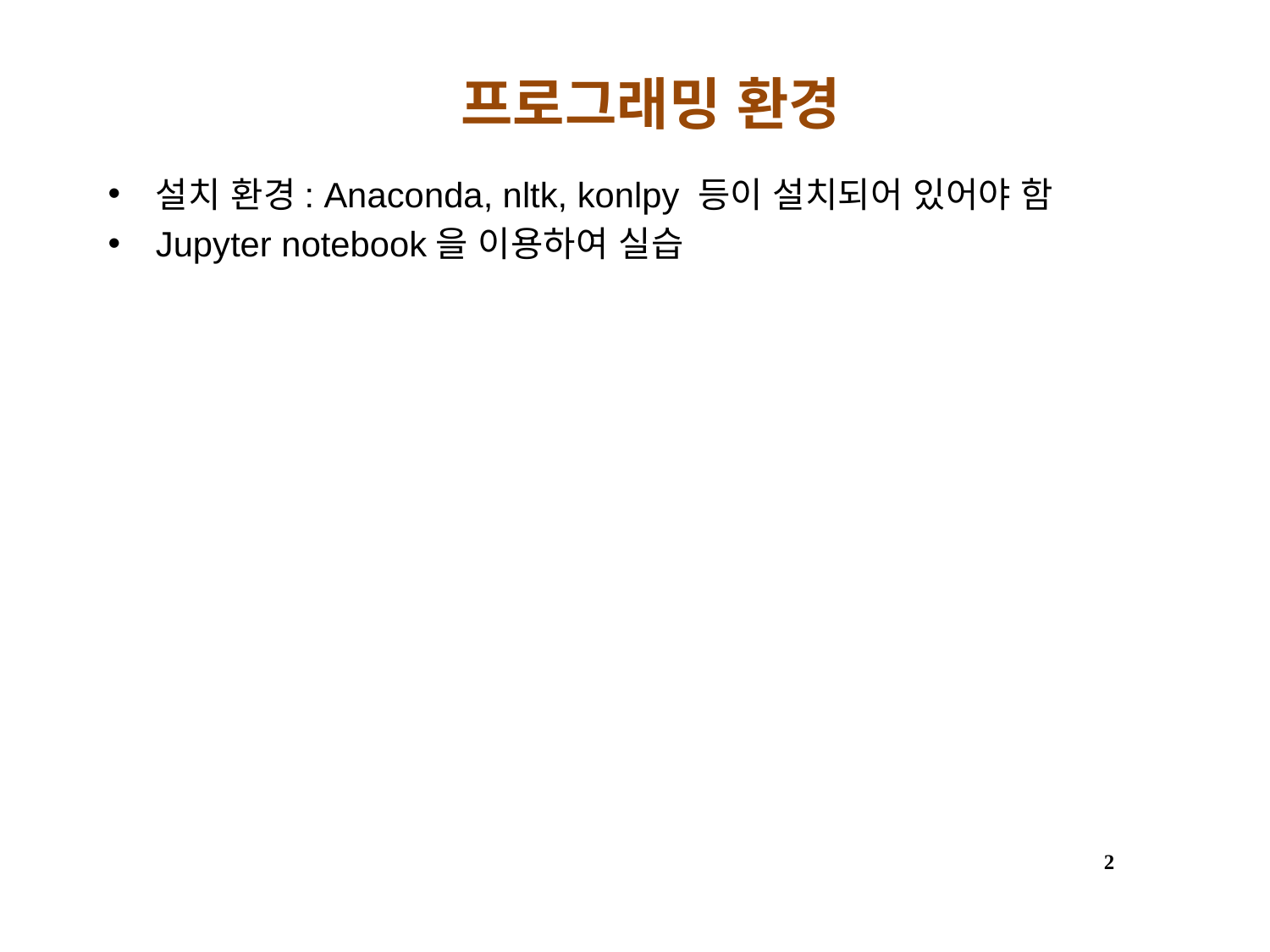

# 프로그래밍 환경
설치 환경: Anaconda, nltk, konlpy 등이 설치되어 있어야 함
Jupyter notebook을 이용하여 실습

2